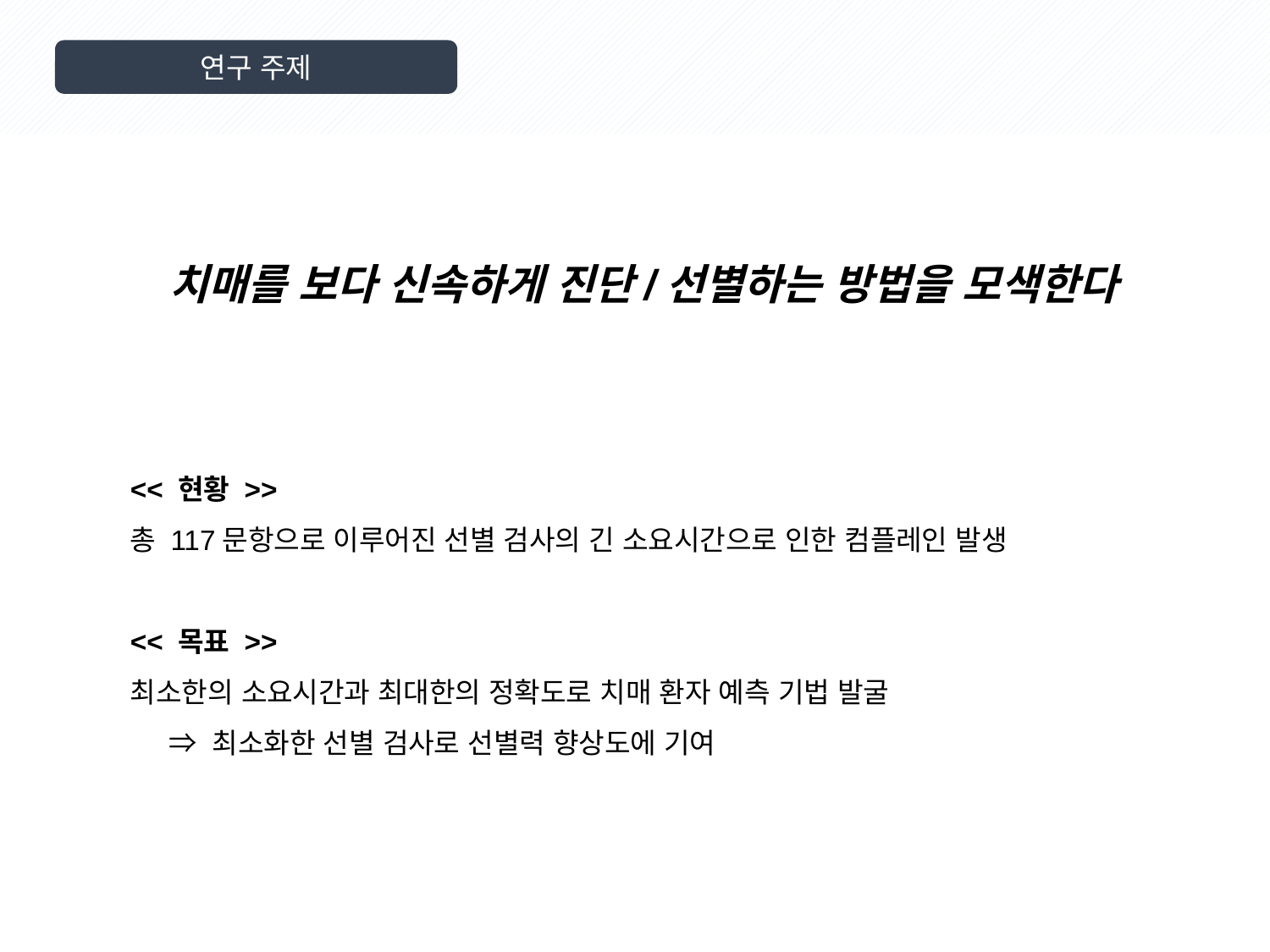

연구 주제
치매를 보다 신속하게 진단/선별하는 방법을 모색한다
<< 현황 >>
총 117문항으로 이루어진 선별 검사의 긴 소요시간으로 인한 컴플레인 발생

<< 목표 >>
최소한의 소요시간과 최대한의 정확도로 치매 환자 예측 기법 발굴
     ⇒ 최소화한 선별 검사로 선별력 향상도에 기여